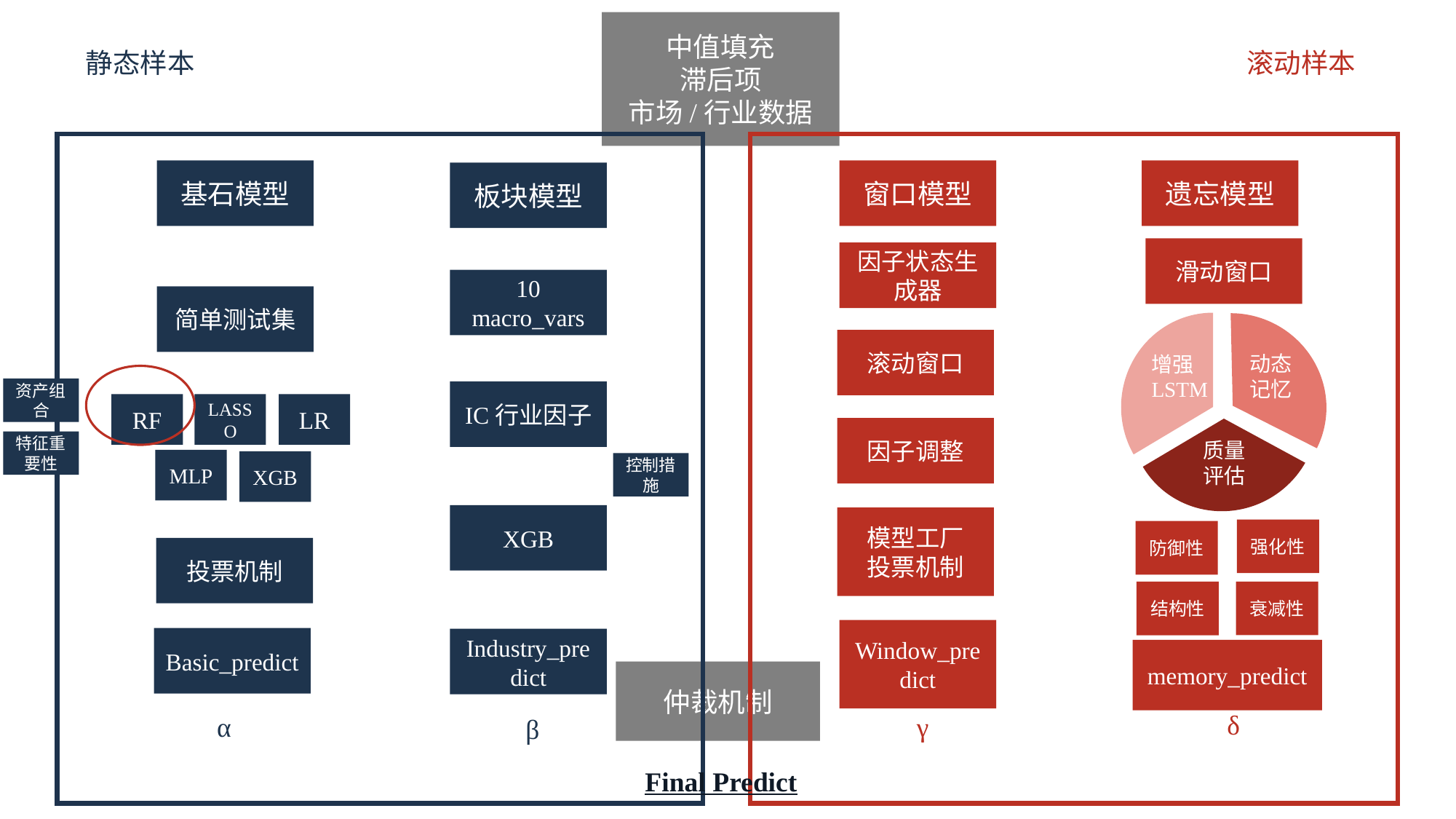

中值填充
滞后项
市场/行业数据
静态样本
滚动样本

遗忘模型
窗口模型
基石模型
板块模型
滑动窗口
因子状态生成器
10 macro_vars
简单测试集

动态
记忆
增强LSTM
质量
评估
滚动窗口

资产组合
IC行业因子
LASSO
LR
RF
MLP
XGB
因子调整
特征重要性
控制措施
XGB
模型工厂
投票机制
强化性
防御性
投票机制
衰减性
结构性
Window_predict
Basic_predict
Industry_predict
memory_predict
仲裁机制
δ
α
γ
β
Final Predict